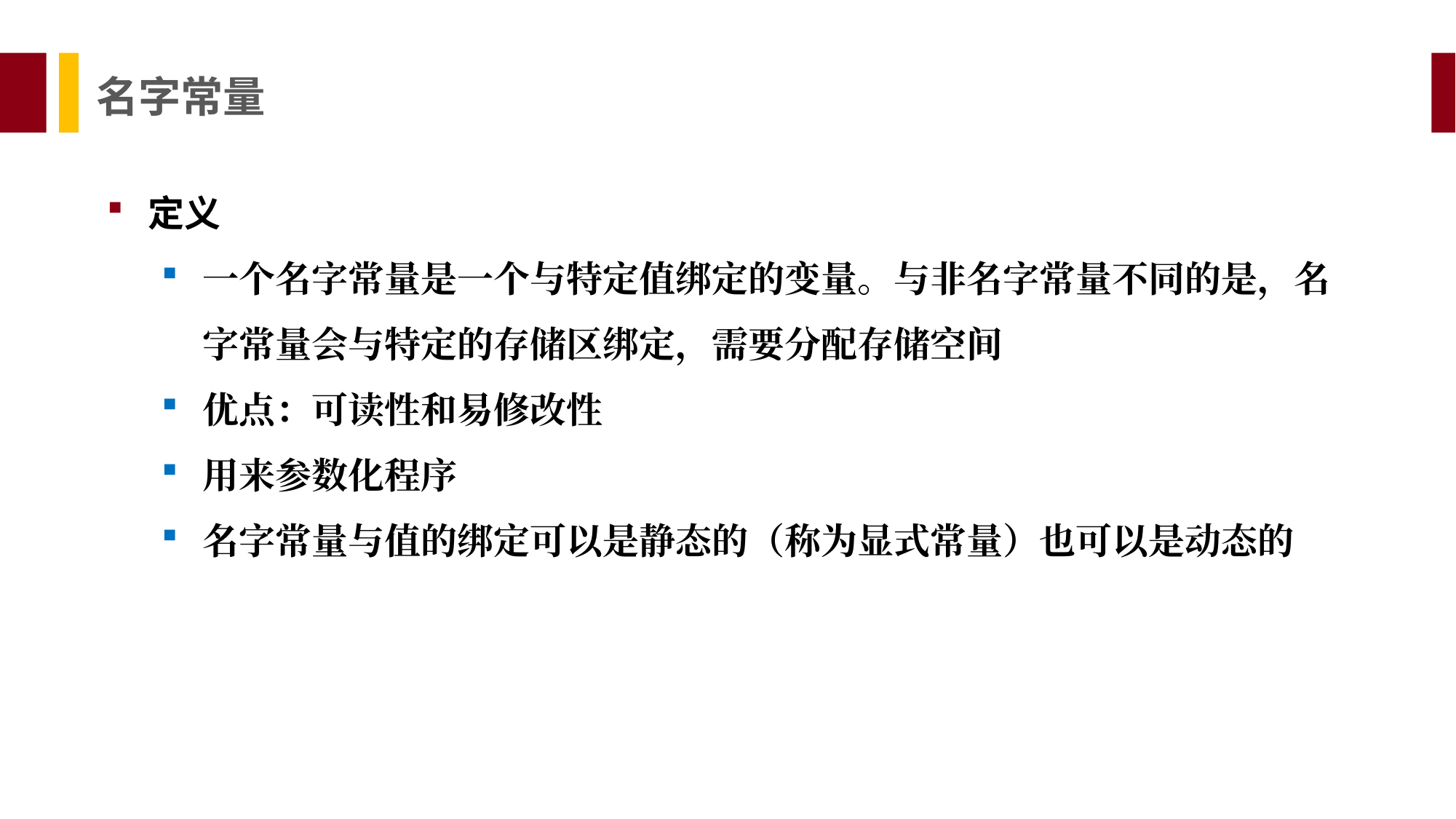

名字常量
定义
一个名字常量是一个与特定值绑定的变量。与非名字常量不同的是，名字常量会与特定的存储区绑定，需要分配存储空间
优点：可读性和易修改性
用来参数化程序
名字常量与值的绑定可以是静态的（称为显式常量）也可以是动态的